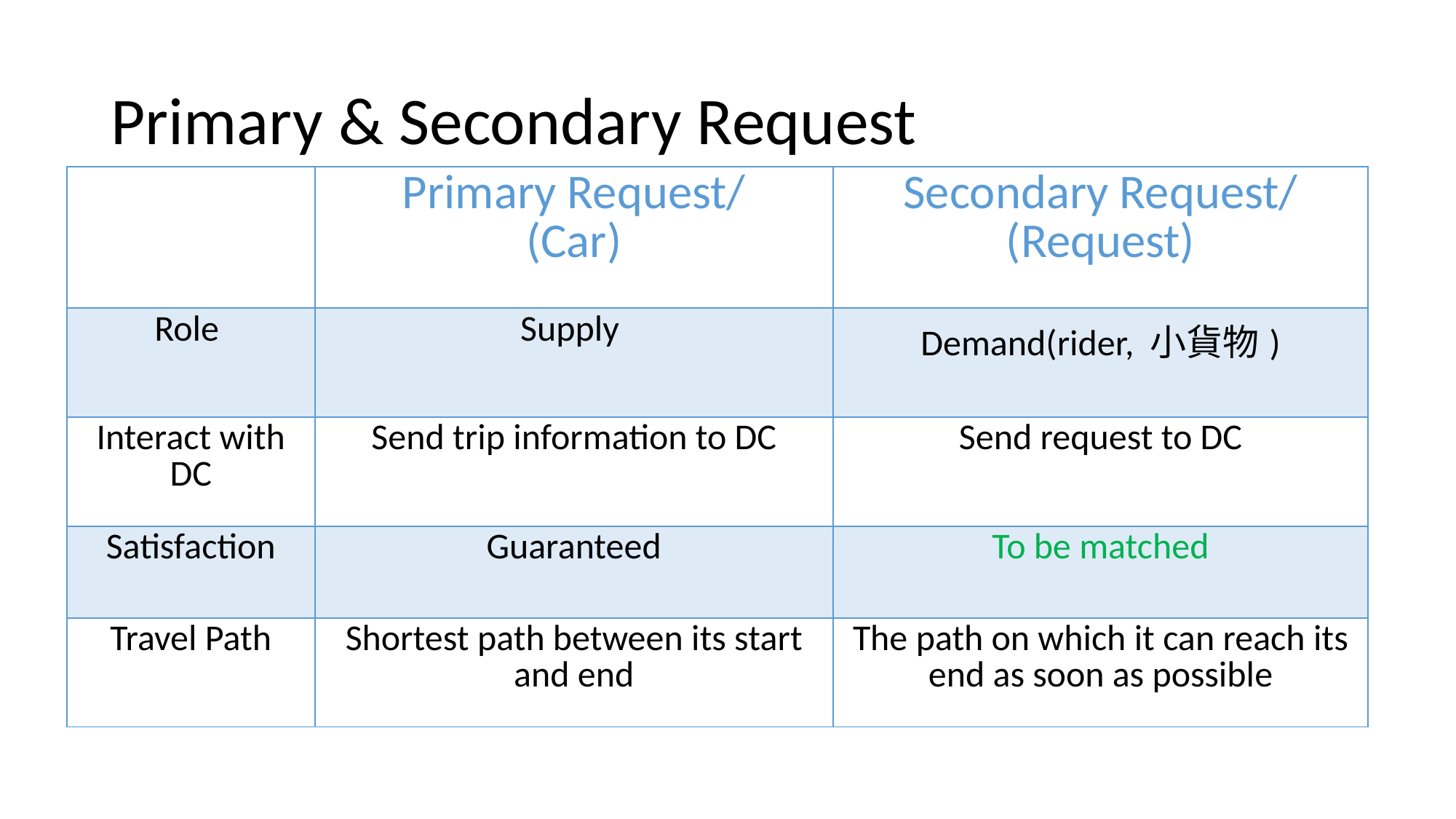

# Primary & Secondary Request
|  | Primary Request/ (Car) | Secondary Request/ (Request) |
| --- | --- | --- |
| Role | Supply | Demand(rider, 小貨物) |
| Interact with DC | Send trip information to DC | Send request to DC |
| Satisfaction | Guaranteed | To be matched |
| Travel Path | Shortest path between its start and end | The path on which it can reach its end as soon as possible |